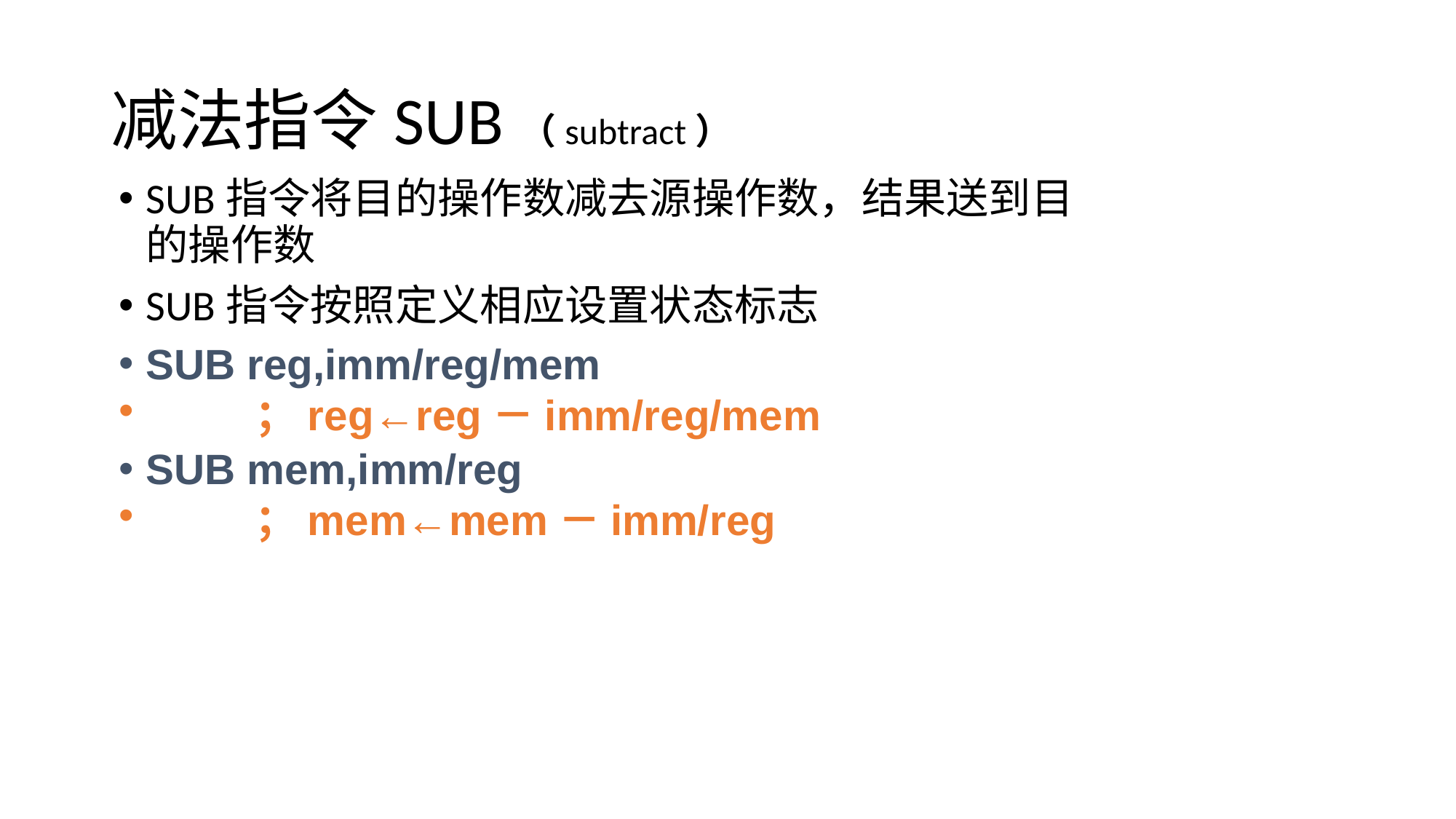

# 减法指令SUB（subtract）
SUB指令将目的操作数减去源操作数，结果送到目的操作数
SUB指令按照定义相应设置状态标志
SUB reg,imm/reg/mem
	；reg←reg－imm/reg/mem
SUB mem,imm/reg
	；mem←mem－imm/reg